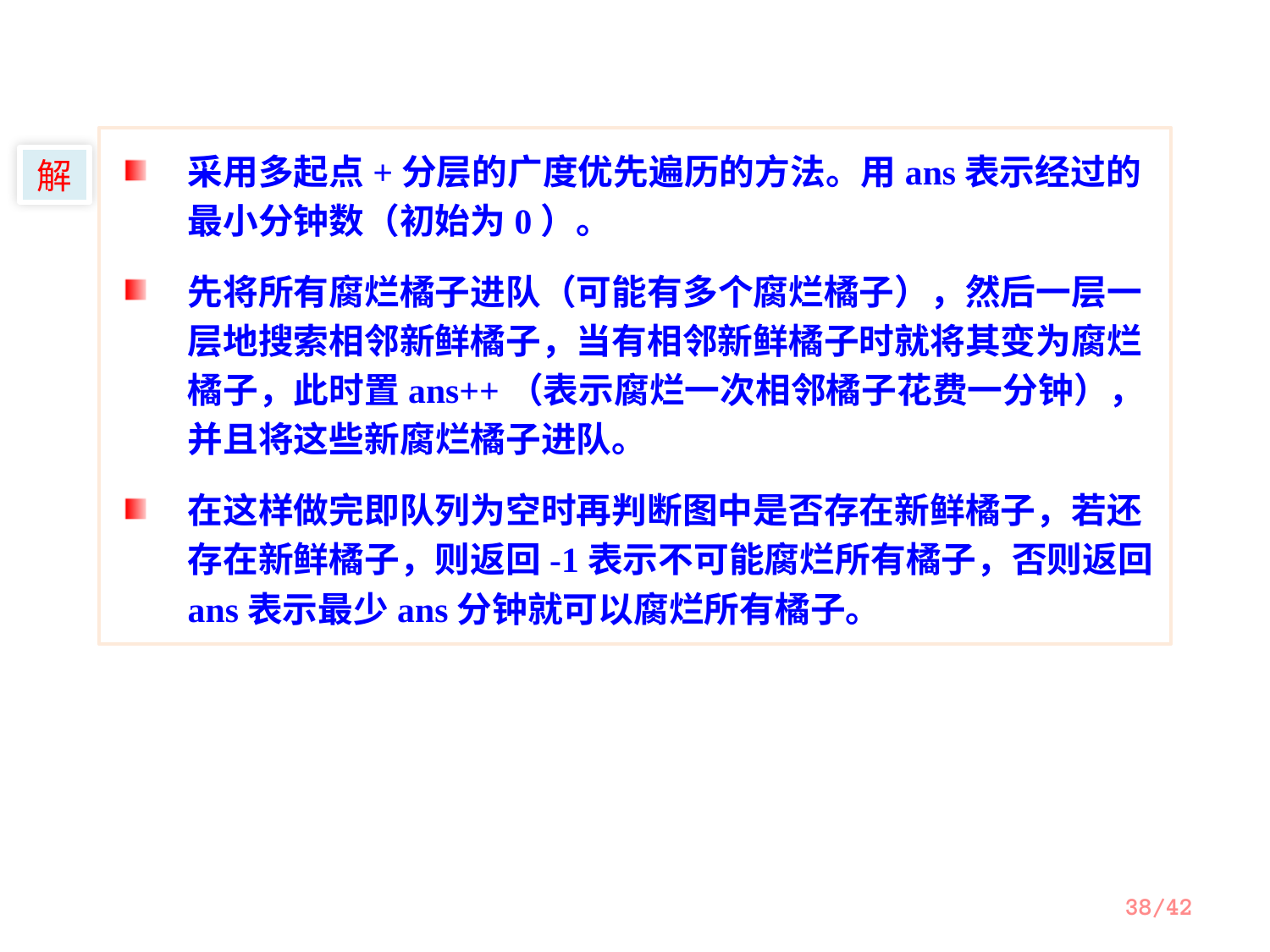

采用多起点+分层的广度优先遍历的方法。用ans表示经过的最小分钟数（初始为0）。
先将所有腐烂橘子进队（可能有多个腐烂橘子），然后一层一层地搜索相邻新鲜橘子，当有相邻新鲜橘子时就将其变为腐烂橘子，此时置ans++（表示腐烂一次相邻橘子花费一分钟），并且将这些新腐烂橘子进队。
在这样做完即队列为空时再判断图中是否存在新鲜橘子，若还存在新鲜橘子，则返回-1表示不可能腐烂所有橘子，否则返回ans表示最少ans分钟就可以腐烂所有橘子。
解
38/42